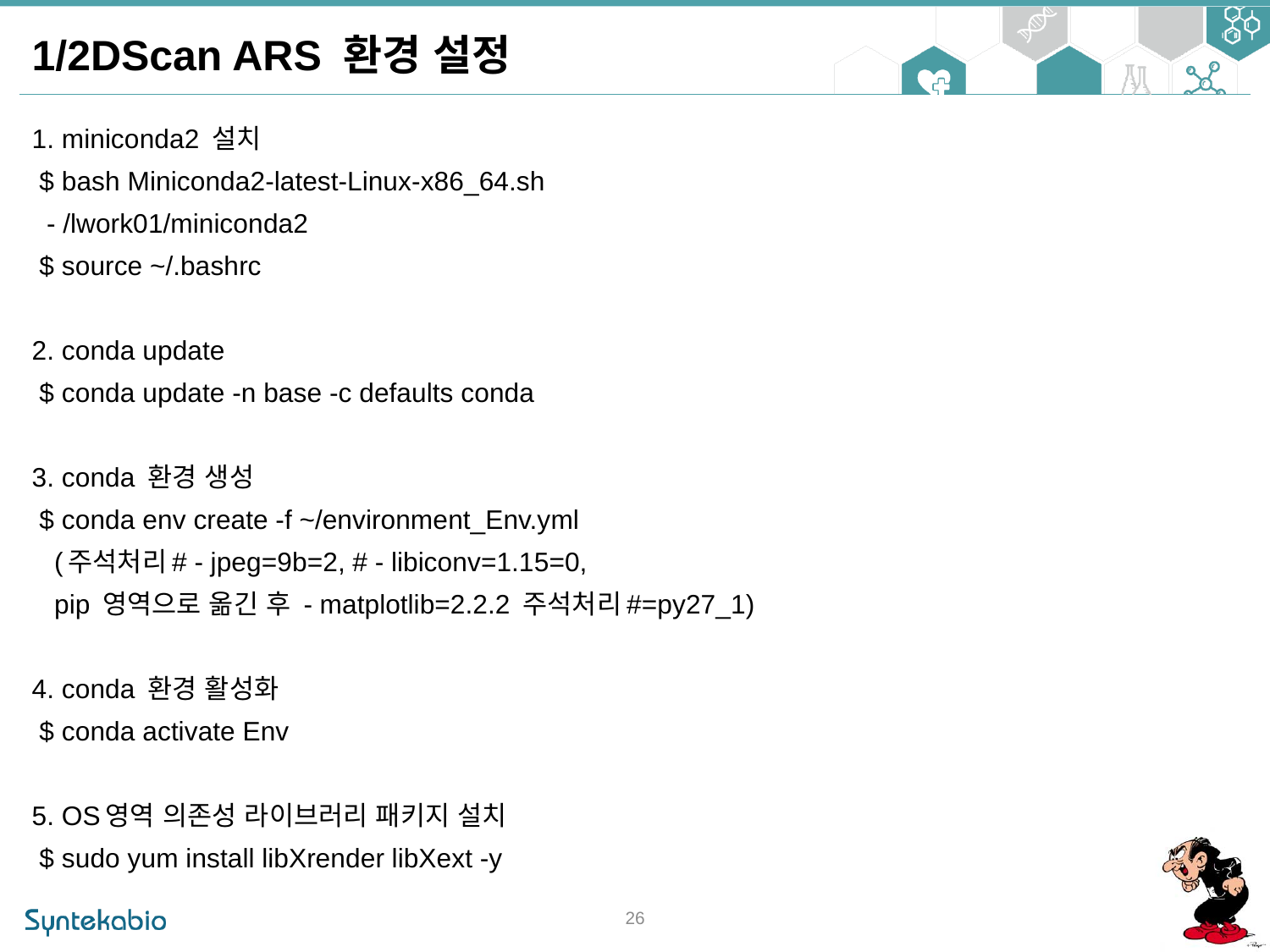

# 1/2DScan ARS 환경 설정
1. miniconda2 설치
 $ bash Miniconda2-latest-Linux-x86_64.sh
  - /lwork01/miniconda2
 $ source ~/.bashrc

2. conda update
 $ conda update -n base -c defaults conda

3. conda 환경 생성
 $ conda env create -f ~/environment_Env.yml
   (주석처리# - jpeg=9b=2, # - libiconv=1.15=0,
   pip 영역으로 옮긴 후 - matplotlib=2.2.2 주석처리#=py27_1)

4. conda 환경 활성화
 $ conda activate Env

5. OS영역 의존성 라이브러리 패키지 설치
 $ sudo yum install libXrender libXext -y
26